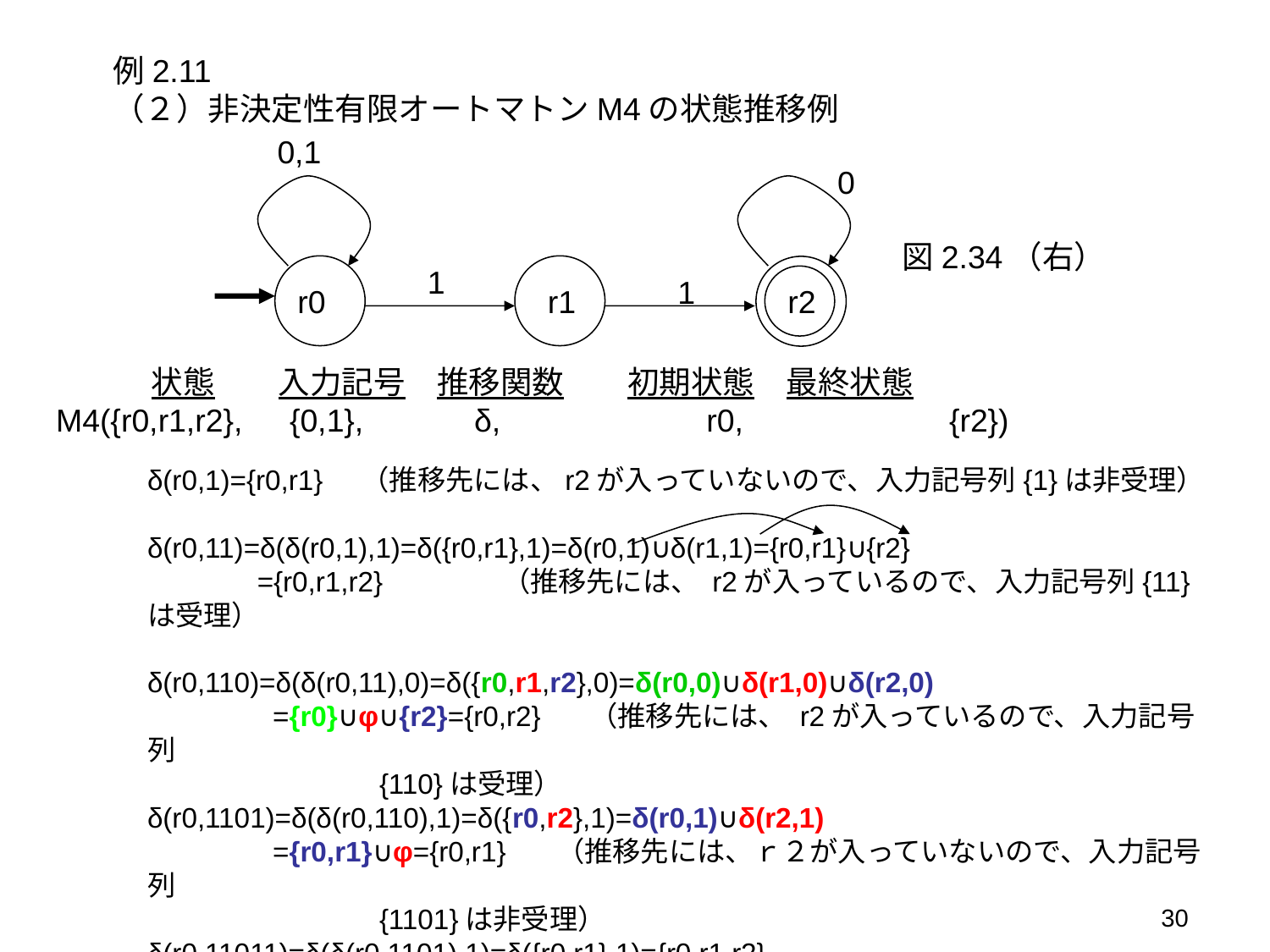

例2.11
（２）非決定性有限オートマトンM4の状態推移例
0,1
0

図2.34（右）

1

1

r0
r1
r2

　　　状態　　入力記号　推移関数　　初期状態　最終状態
M4({r0,r1,r2},　{0,1},　　　δ,　　　　　　r0,　　　　　　{r2})
δ(r0,1)={r0,r1}    （推移先には、r2が入っていないので、入力記号列{1}は非受理）

δ(r0,11)=δ(δ(r0,1),1)=δ({r0,r1},1)=δ(r0,1)∪δ(r1,1)={r0,r1}∪{r2}
              ={r0,r1,r2}　　　　（推移先には、 r2が入っているので、入力記号列{11}は受理）

δ(r0,110)=δ(δ(r0,11),0)=δ({r0,r1,r2},0)=δ(r0,0)∪δ(r1,0)∪δ(r2,0)
                ={r0}∪φ∪{r2}={r0,r2} 　 （推移先には、 r2が入っているので、入力記号列
　　　　　　　　{110}は受理）
δ(r0,1101)=δ(δ(r0,110),1)=δ({r0,r2},1)=δ(r0,1)∪δ(r2,1)
                ={r0,r1}∪φ={r0,r1}  　（推移先には、ｒ２が入っていないので、入力記号列
　　　　　　　　{1101}は非受理）
δ(r0,11011)=δ(δ(r0,1101),1)=δ({r0,r1},1)={r0,r1,r2}
                                （推移先には、 r2が入っているので、入力記号列{11011}は受理）

30